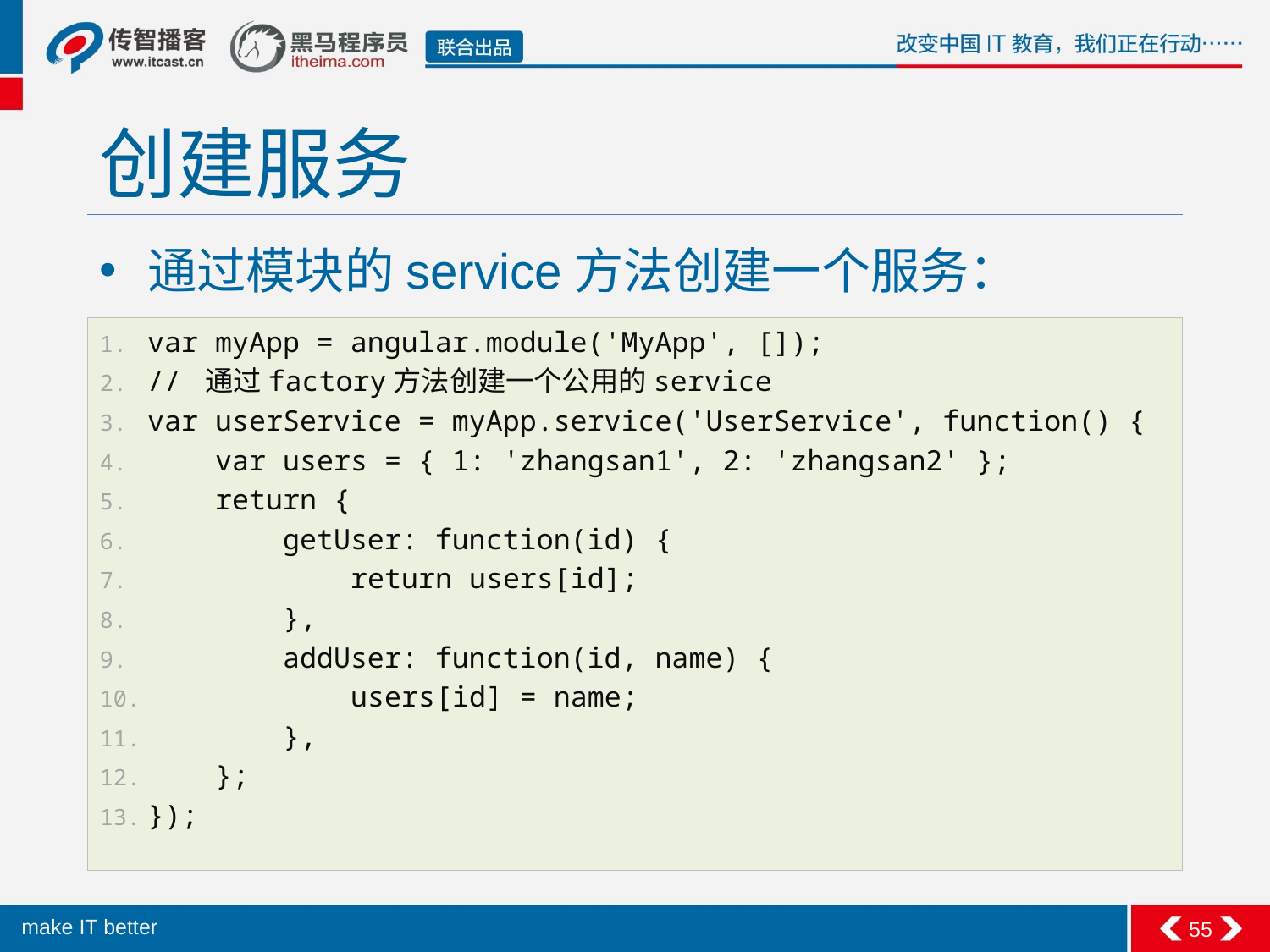

# 创建服务
通过模块的service方法创建一个服务：

var myApp = angular.module('MyApp', []);
// 通过factory方法创建一个公用的service
var userService = myApp.service('UserService', function() {
    var users = { 1: 'zhangsan1', 2: 'zhangsan2' };
    return {
        getUser: function(id) {
            return users[id];
        },
        addUser: function(id, name) {
            users[id] = name;
        },
    };
});
55

make IT better